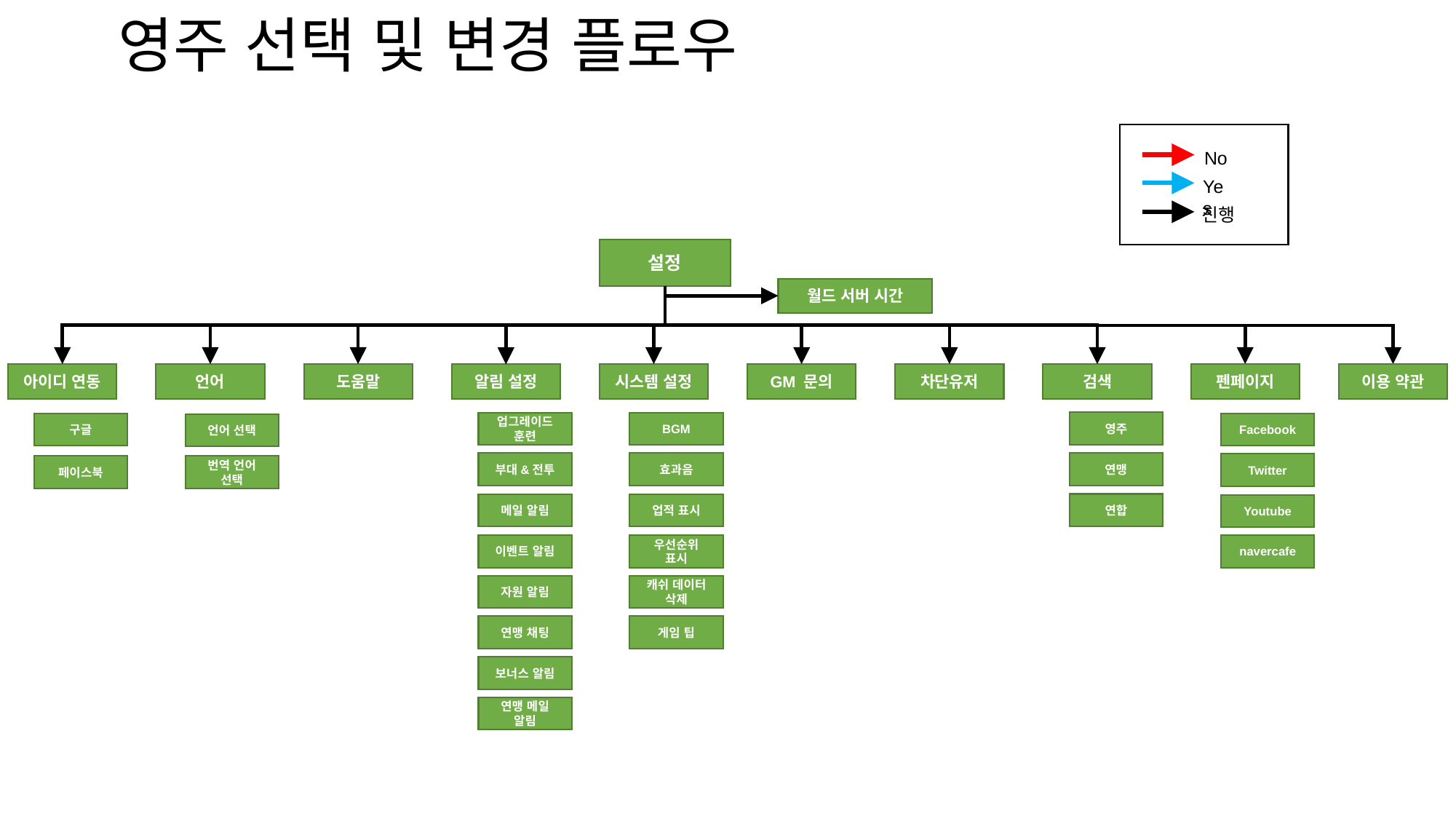

# 영주 선택 및 변경 플로우

No
Yes
진행
설정
월드 서버 시간
차단유저
검색
펜페이지
이용 약관
시스템 설정
GM 문의
도움말
언어
아이디 연동
알림 설정
영주
업그레이드
훈련
BGM
구글
Facebook
언어 선택
연맹
부대&전투
효과음
Twitter
페이스북
번역 언어 선택
연합
메일 알림
업적 표시
Youtube
이벤트 알림
우선순위
표시
navercafe
자원 알림
캐쉬 데이터
삭제
연맹 채팅
게임 팁
보너스 알림
연맹 메일
알림